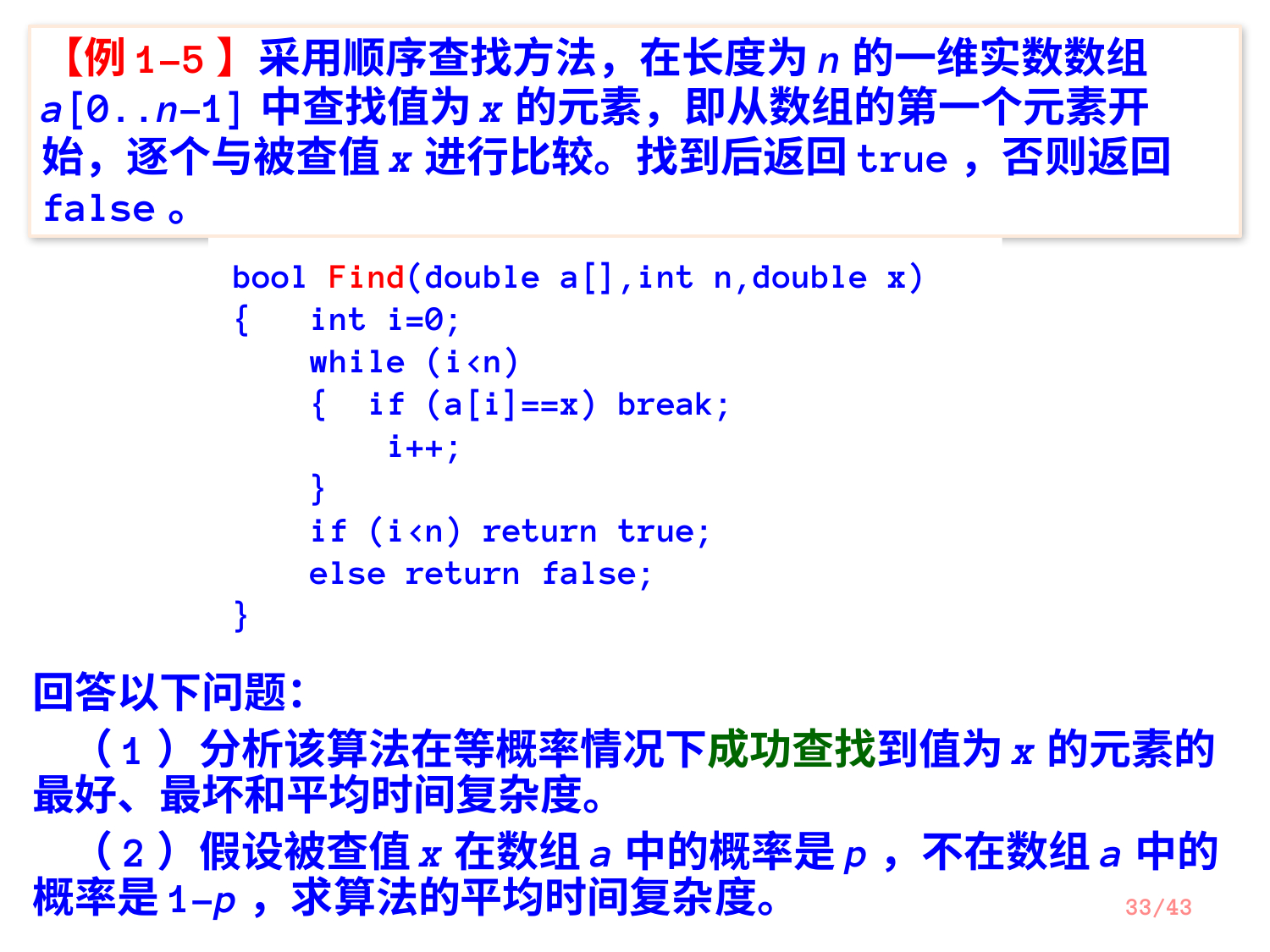

【例1-5】采用顺序查找方法，在长度为n的一维实数数组a[0..n-1]中查找值为x的元素，即从数组的第一个元素开始，逐个与被查值x进行比较。找到后返回true，否则返回false。
bool Find(double a[],int n,double x)
{   int i=0;
    while (i<n)
    {  if (a[i]==x) break;
        i++;
    }
    if (i<n) return true;
    else return false;
}
回答以下问题：
   （1）分析该算法在等概率情况下成功查找到值为x的元素的最好、最坏和平均时间复杂度。
   （2）假设被查值x在数组a中的概率是p，不在数组a中的概率是1-p，求算法的平均时间复杂度。
33/43